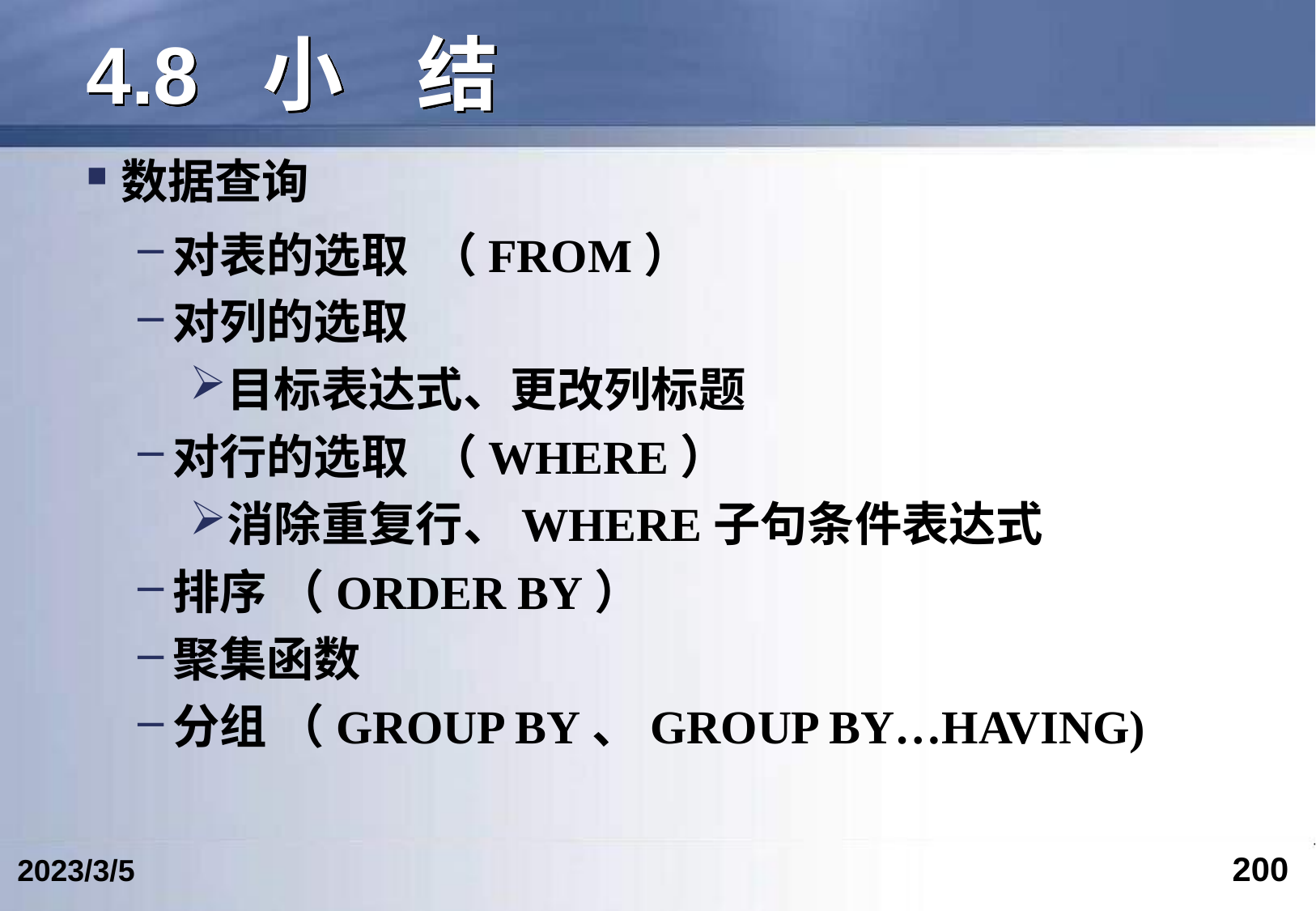

# 4.8  小    结
数据查询
对表的选取  （FROM）
对列的选取
目标表达式、更改列标题
对行的选取  （WHERE）
消除重复行、WHERE子句条件表达式
排序 （ORDER BY）
聚集函数
分组 （GROUP BY、GROUP BY…HAVING)
200
2023/3/5